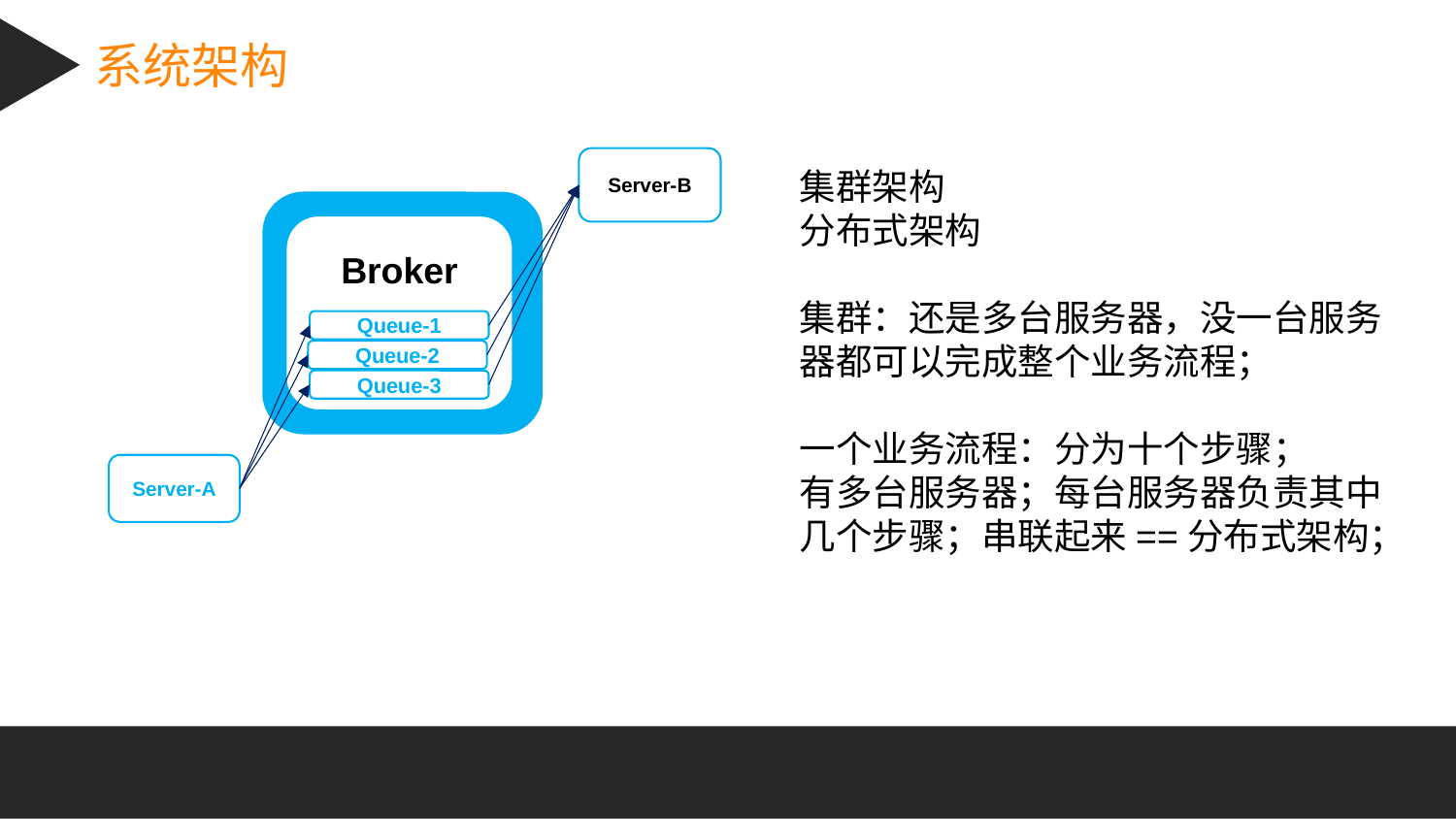

系统架构
Server-B
集群架构
分布式架构

集群：还是多台服务器，没一台服务器都可以完成整个业务流程；

一个业务流程：分为十个步骤；
有多台服务器；每台服务器负责其中几个步骤；串联起来==分布式架构；

Broker

Queue-1
Queue-2
Queue-3
Server-A